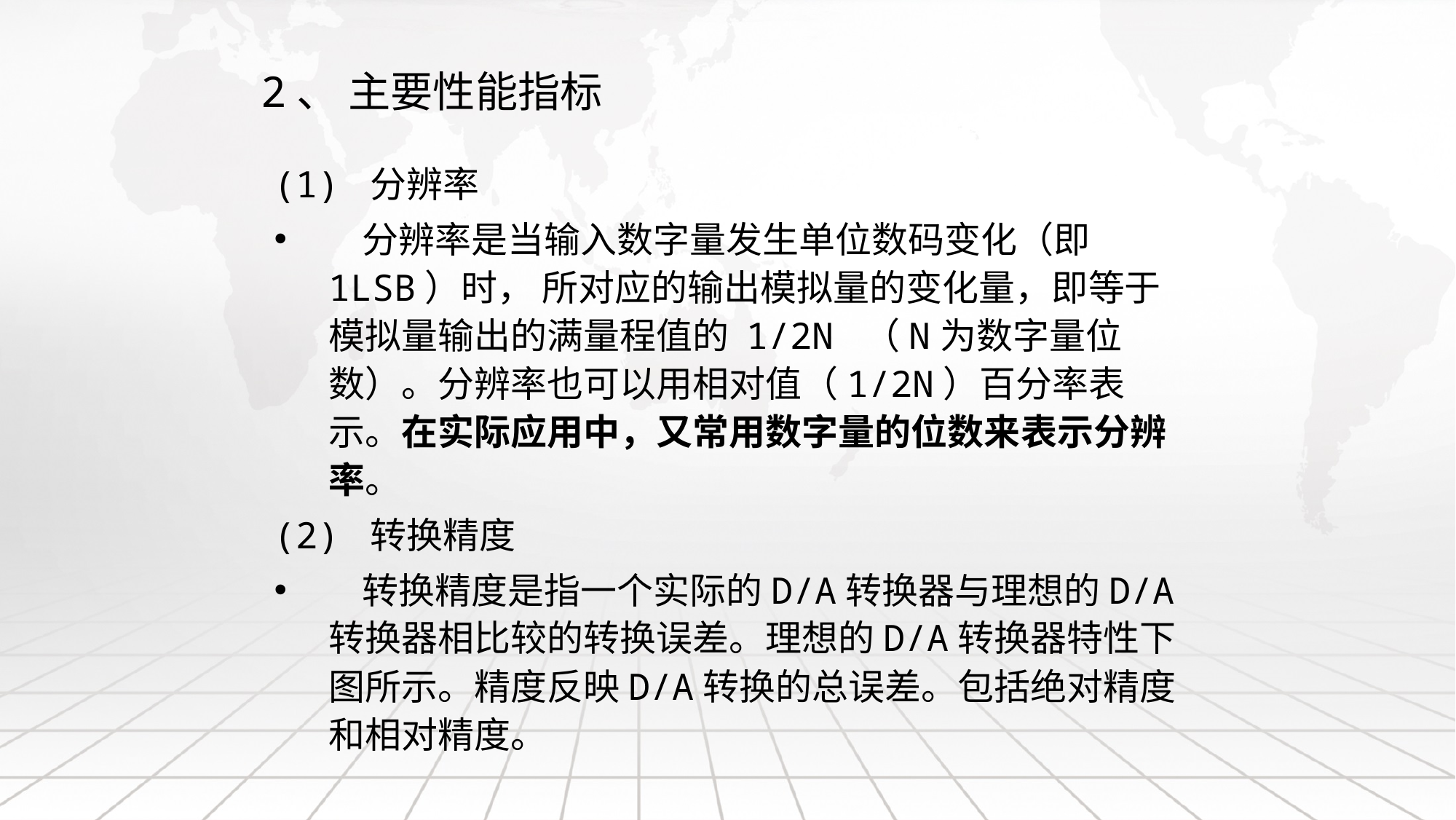

# 2、 主要性能指标
(1) 分辨率
   分辨率是当输入数字量发生单位数码变化（即1LSB）时， 所对应的输出模拟量的变化量，即等于模拟量输出的满量程值的 1/2N （N为数字量位数）。分辨率也可以用相对值（1/2N）百分率表示。在实际应用中，又常用数字量的位数来表示分辨率。
(2) 转换精度
   转换精度是指一个实际的D/A转换器与理想的D/A转换器相比较的转换误差。理想的D/A转换器特性下图所示。精度反映D/A转换的总误差。包括绝对精度和相对精度。